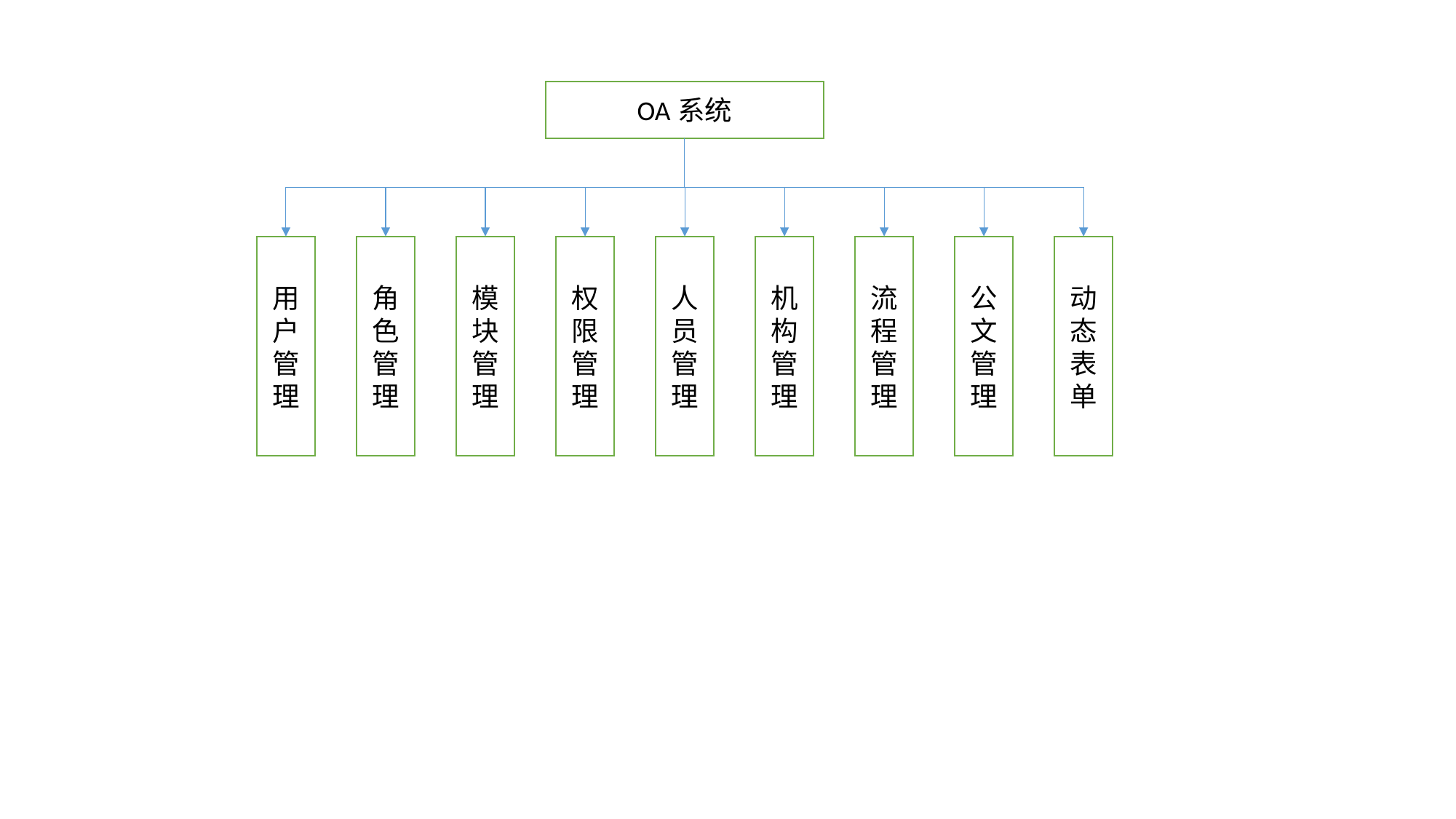

OA系统
用户管理
角色管理
模块
管理
权限管理
人员管理
机构管理
流程管理
公文管理
动态表单